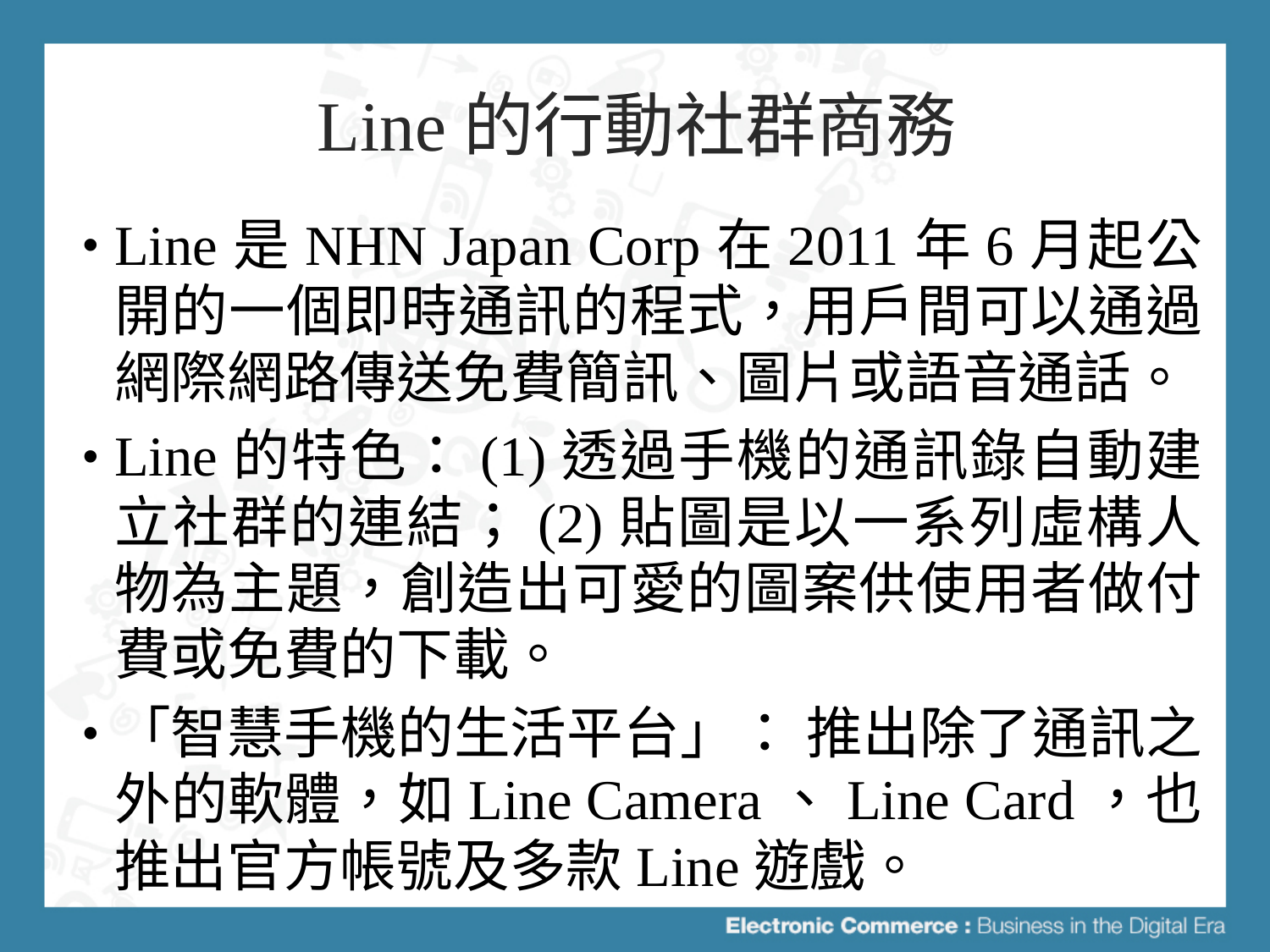

# Line的行動社群商務
Line是NHN Japan Corp在2011年6月起公開的一個即時通訊的程式，用戶間可以通過網際網路傳送免費簡訊、圖片或語音通話。
Line的特色：(1)透過手機的通訊錄自動建立社群的連結；(2)貼圖是以一系列虛構人物為主題，創造出可愛的圖案供使用者做付費或免費的下載。
「智慧手機的生活平台」： 推出除了通訊之外的軟體，如Line Camera、Line Card，也推出官方帳號及多款Line遊戲。